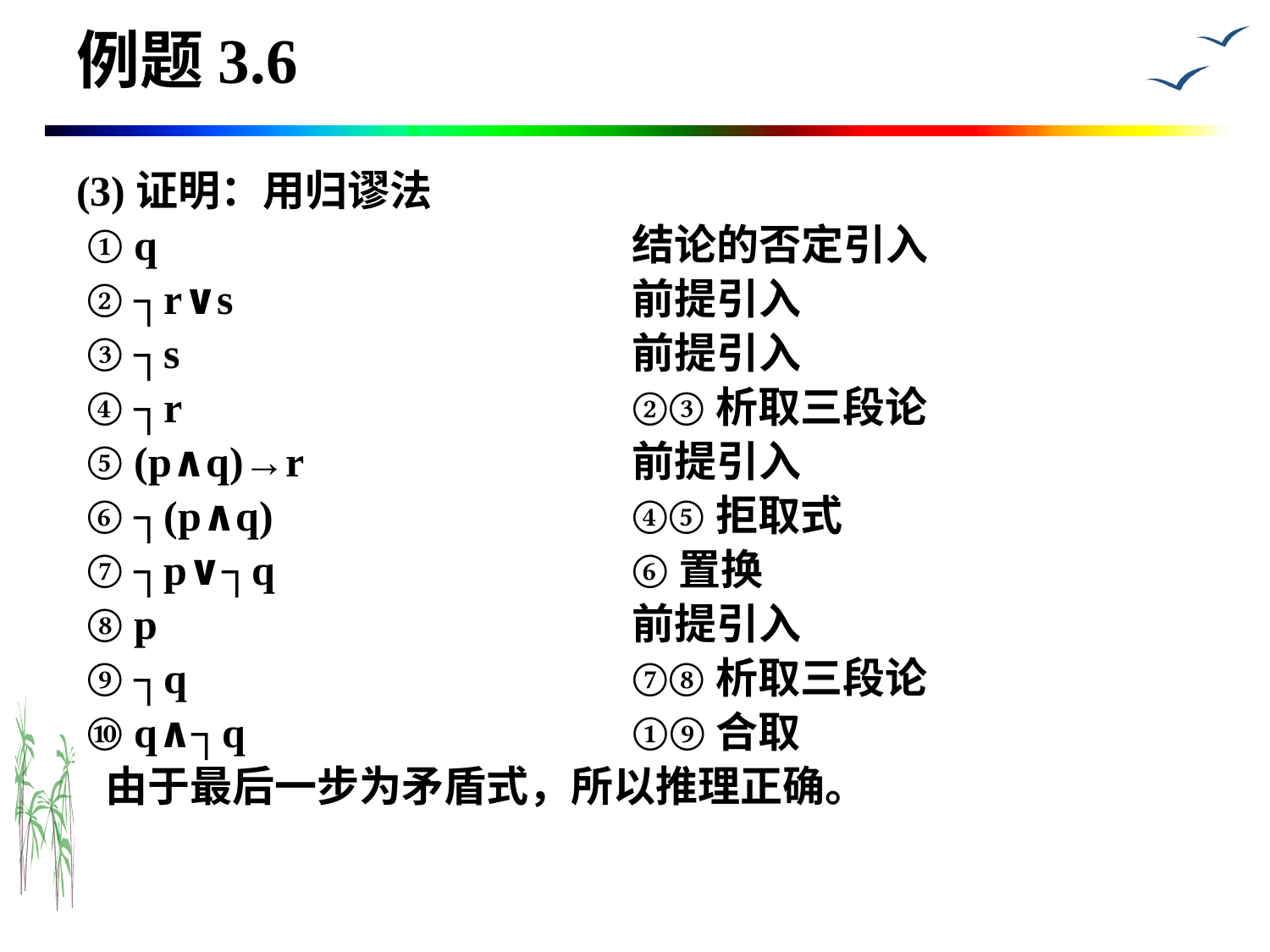

# 例题3.6
(3)证明：用归谬法
 ① q         			结论的否定引入
 ② ┐r∨s    			前提引入
 ③ ┐s       			前提引入
 ④ ┐r       			②③析取三段论
 ⑤ (p∧q)→r 			前提引入
 ⑥ ┐(p∧q)  			④⑤拒取式
 ⑦ ┐p∨┐q  			⑥置换
 ⑧ p         			前提引入
 ⑨ ┐q       			⑦⑧析取三段论
 ⑩ q∧┐q    			①⑨合取
  由于最后一步为矛盾式，所以推理正确。